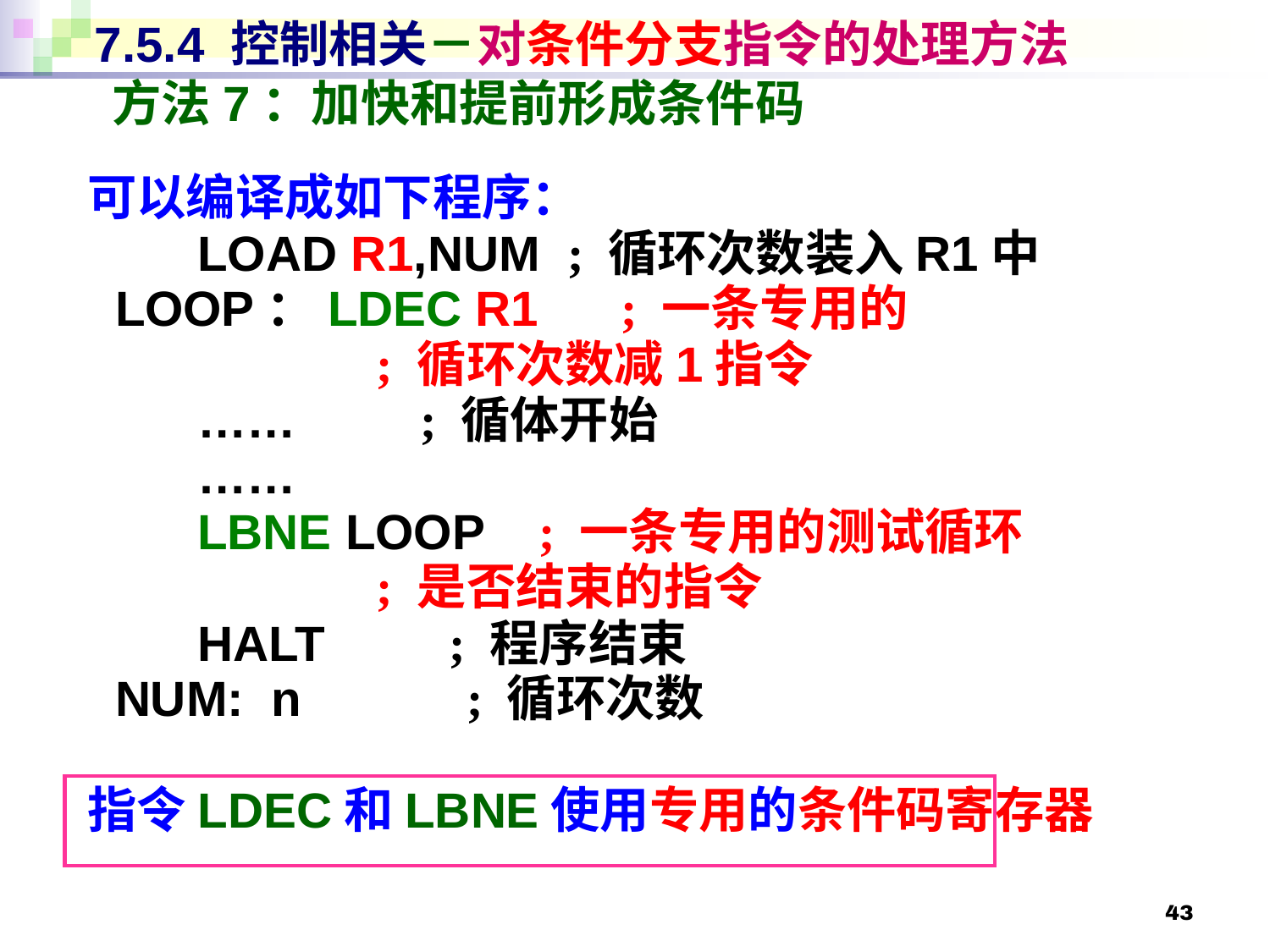

# 7.5.4 控制相关－对条件分支指令的处理方法
方法7：加快和提前形成条件码
可以编译成如下程序：
        LOAD R1,NUM  ; 循环次数装入R1中
  LOOP：LDEC R1      ; 一条专用的
                     ; 循环次数减1指令
        ……         ; 循体开始
        ……
        LBNE LOOP    ; 一条专用的测试循环
                     ; 是否结束的指令
        HALT         ; 程序结束
  NUM:  n            ; 循环次数

指令LDEC和LBNE使用专用的条件码寄存器

43